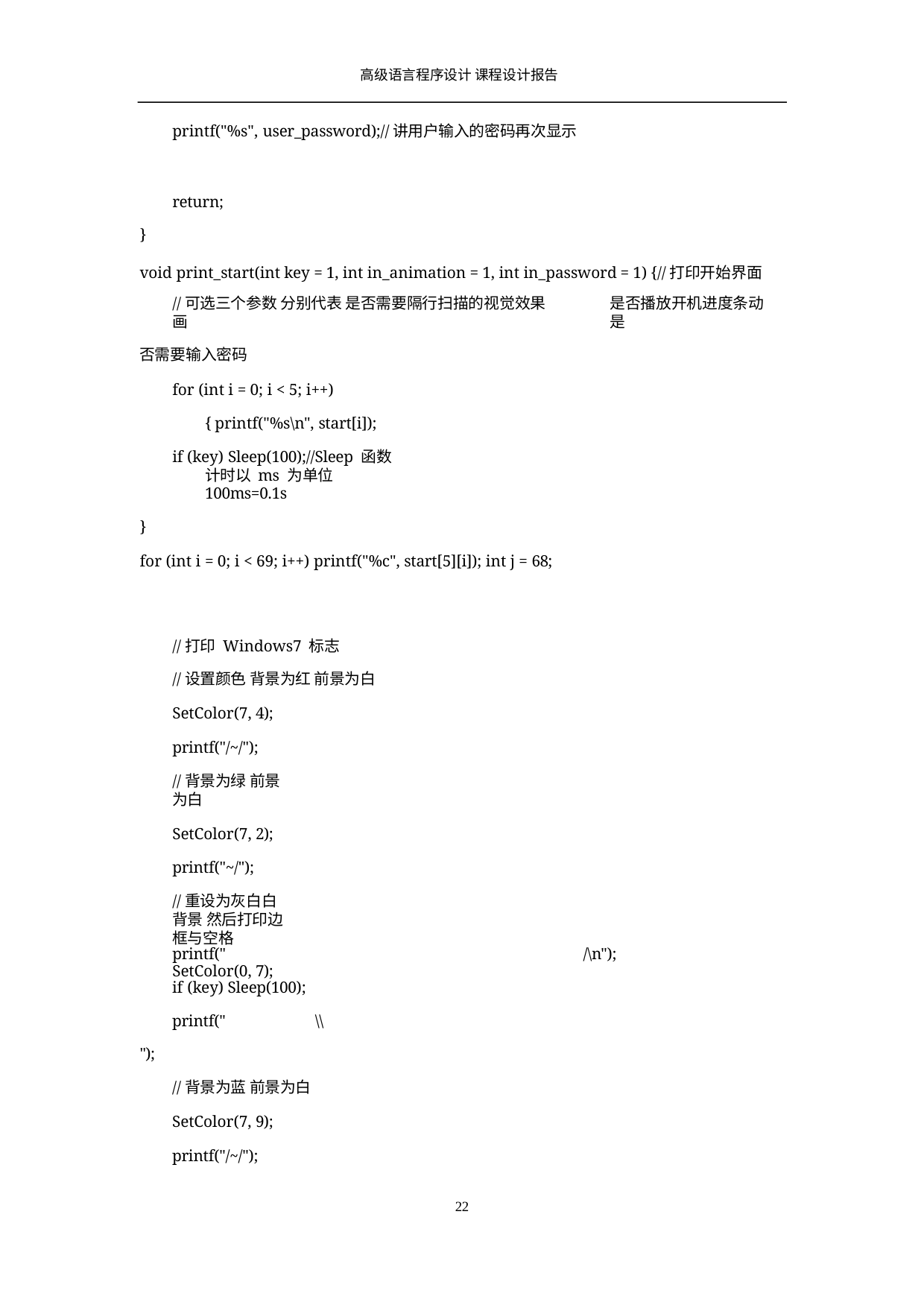

高级语言程序设计 课程设计报告

printf("%s", user_password);//讲用户输入的密码再次显示
return;

}
void print_start(int key = 1, int in_animation = 1, int in_password = 1) {//打印开始界面
//可选三个参数 分别代表 是否需要隔行扫描的视觉效果	是否播放开机进度条动画	是

否需要输入密码
for (int i = 0; i < 5; i++) { printf("%s\n", start[i]);

if (key) Sleep(100);//Sleep 函数计时以 ms 为单位 100ms=0.1s

}
for (int i = 0; i < 69; i++) printf("%c", start[5][i]); int j = 68;
//打印 Windows7 标志

//设置颜色 背景为红 前景为白
SetColor(7, 4); printf("/~/");

//背景为绿 前景为白
SetColor(7, 2); printf("~/");

//重设为灰白白背景 然后打印边框与空格

SetColor(0, 7);
printf("
/\n");
if (key) Sleep(100);

printf("	\\

");

//背景为蓝 前景为白
SetColor(7, 9); printf("/~/");
22